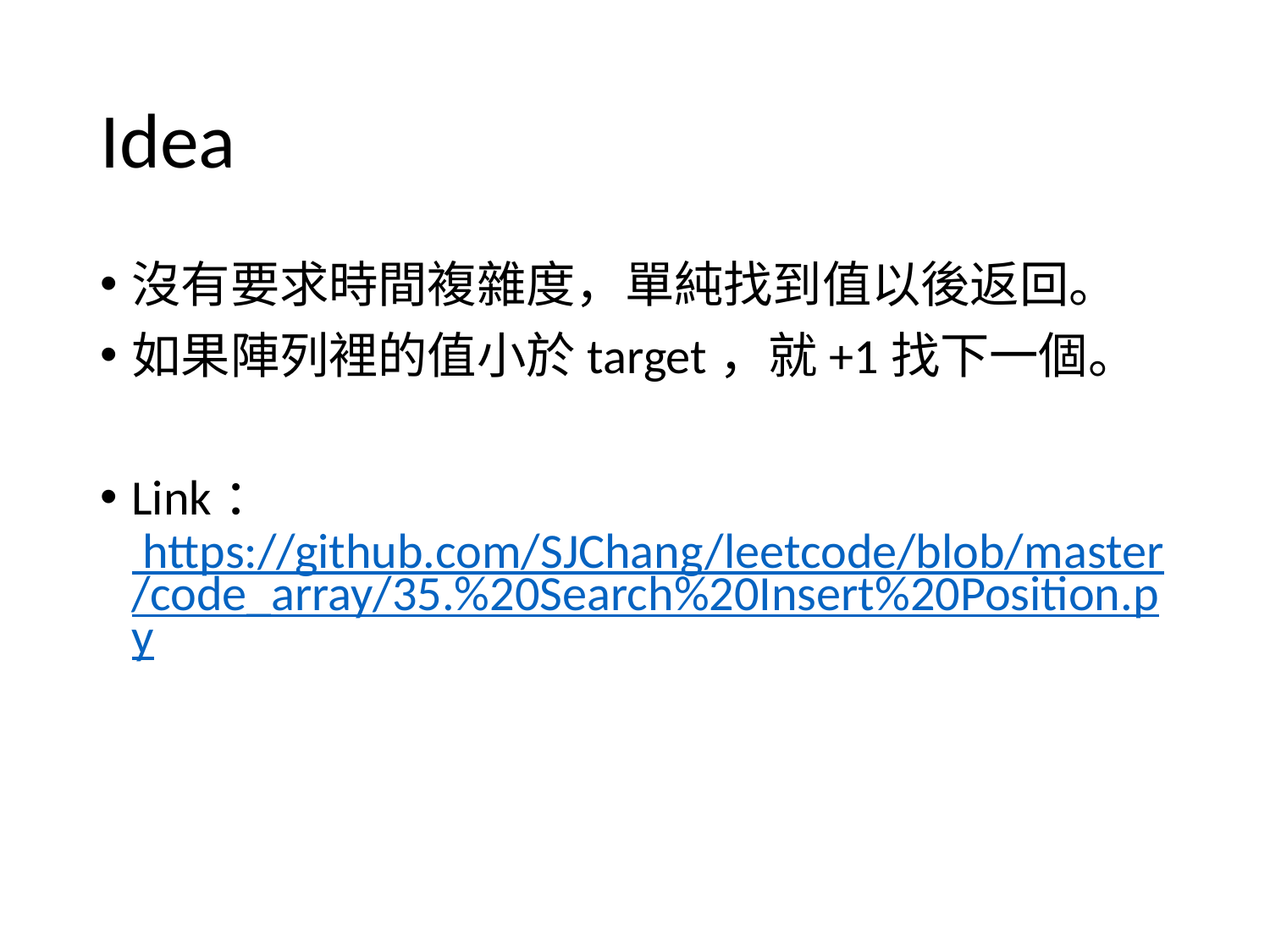

# Idea
沒有要求時間複雜度，單純找到值以後返回。
如果陣列裡的值小於target，就+1找下一個。

Link： https://github.com/SJChang/leetcode/blob/master/code_array/35.%20Search%20Insert%20Position.py